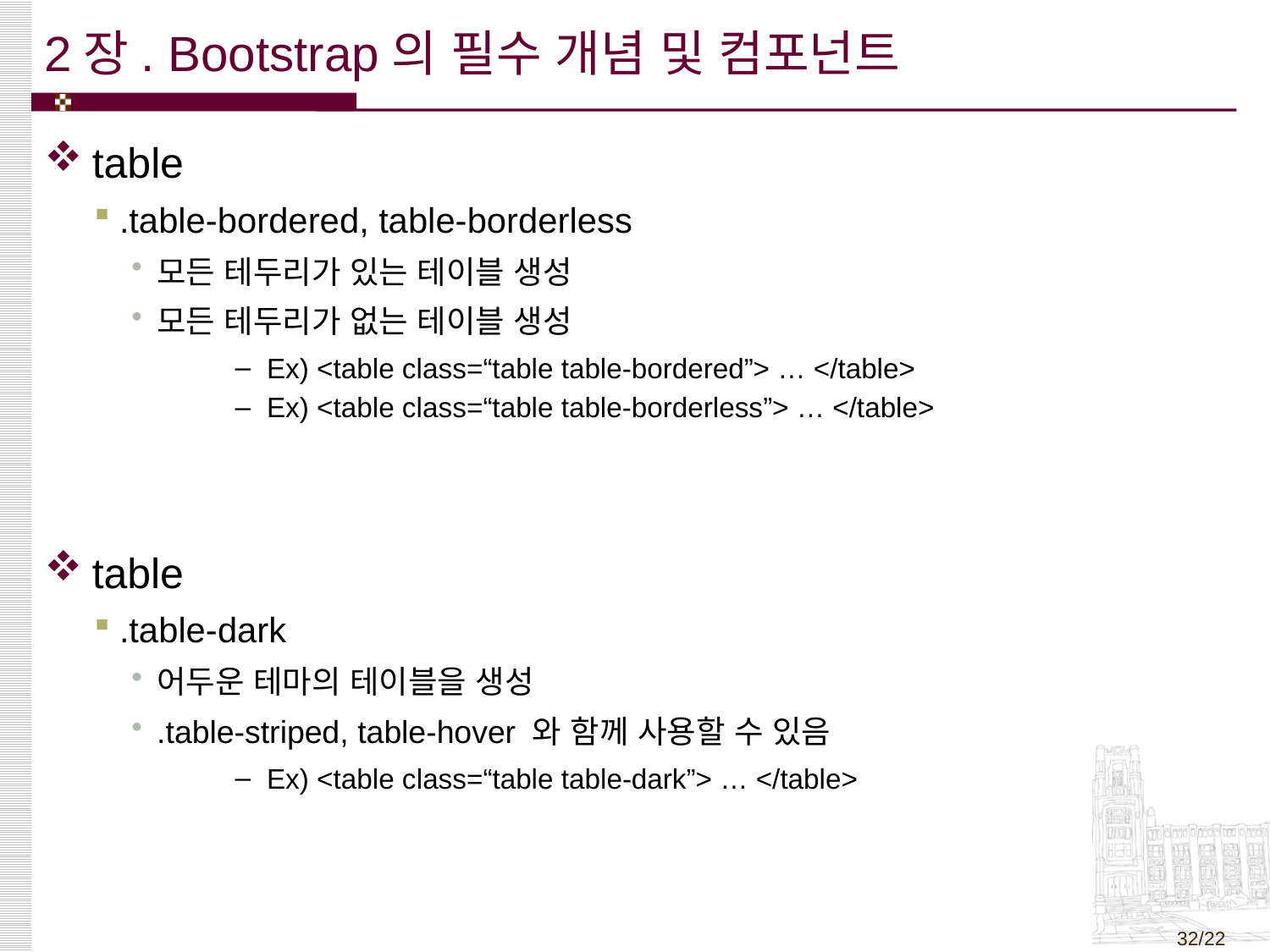

# 2장. Bootstrap의 필수 개념 및 컴포넌트
table
.table-bordered, table-borderless
모든 테두리가 있는 테이블 생성
모든 테두리가 없는 테이블 생성
Ex) <table class=“table table-bordered”> … </table>
Ex) <table class=“table table-borderless”> … </table>
table
.table-dark
어두운 테마의 테이블을 생성
.table-striped, table-hover 와 함께 사용할 수 있음
Ex) <table class=“table table-dark”> … </table>